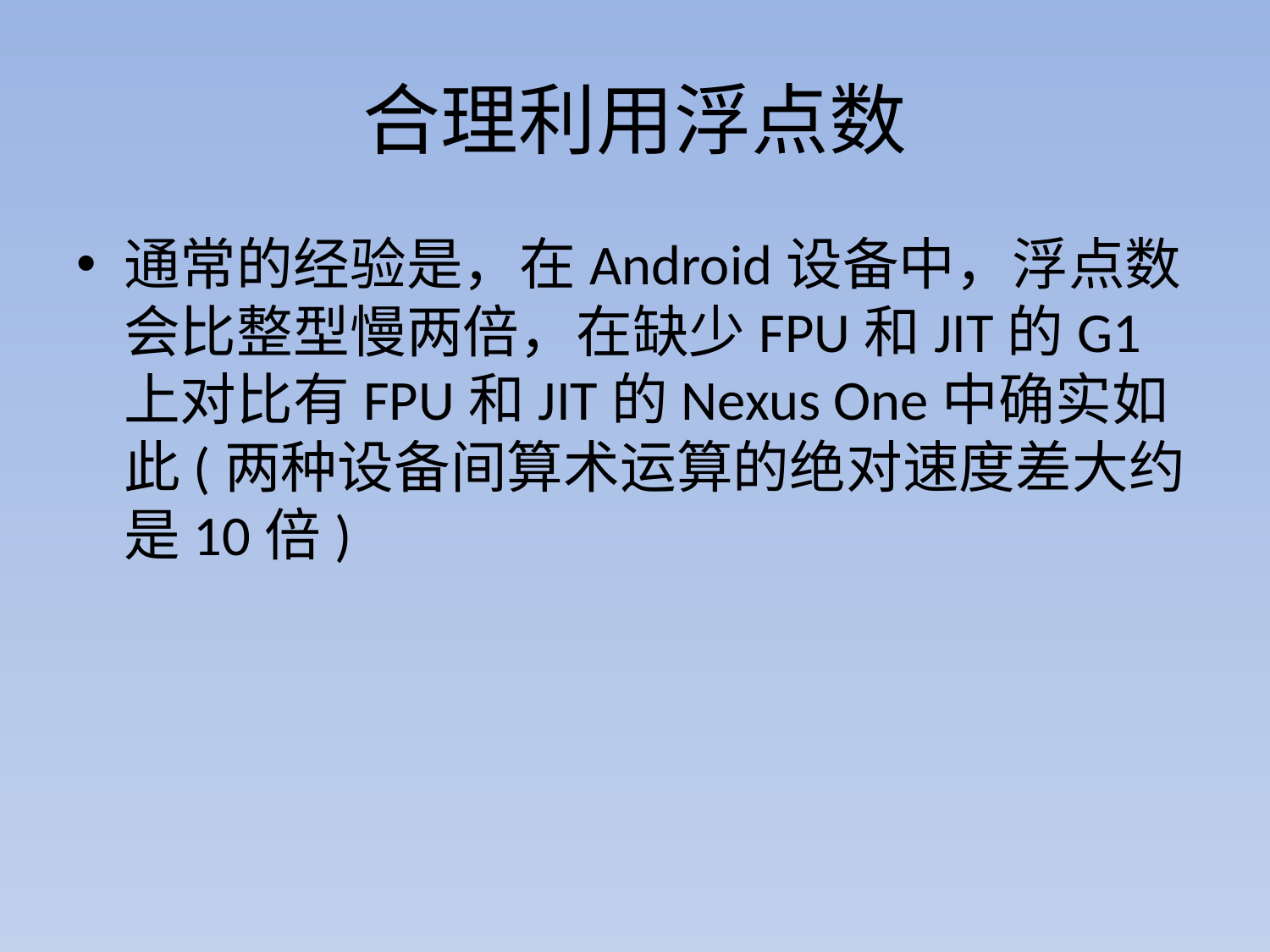

# 合理利用浮点数
通常的经验是，在Android设备中，浮点数会比整型慢两倍，在缺少FPU和JIT的G1上对比有FPU和JIT的Nexus One中确实如此(两种设备间算术运算的绝对速度差大约是10倍)